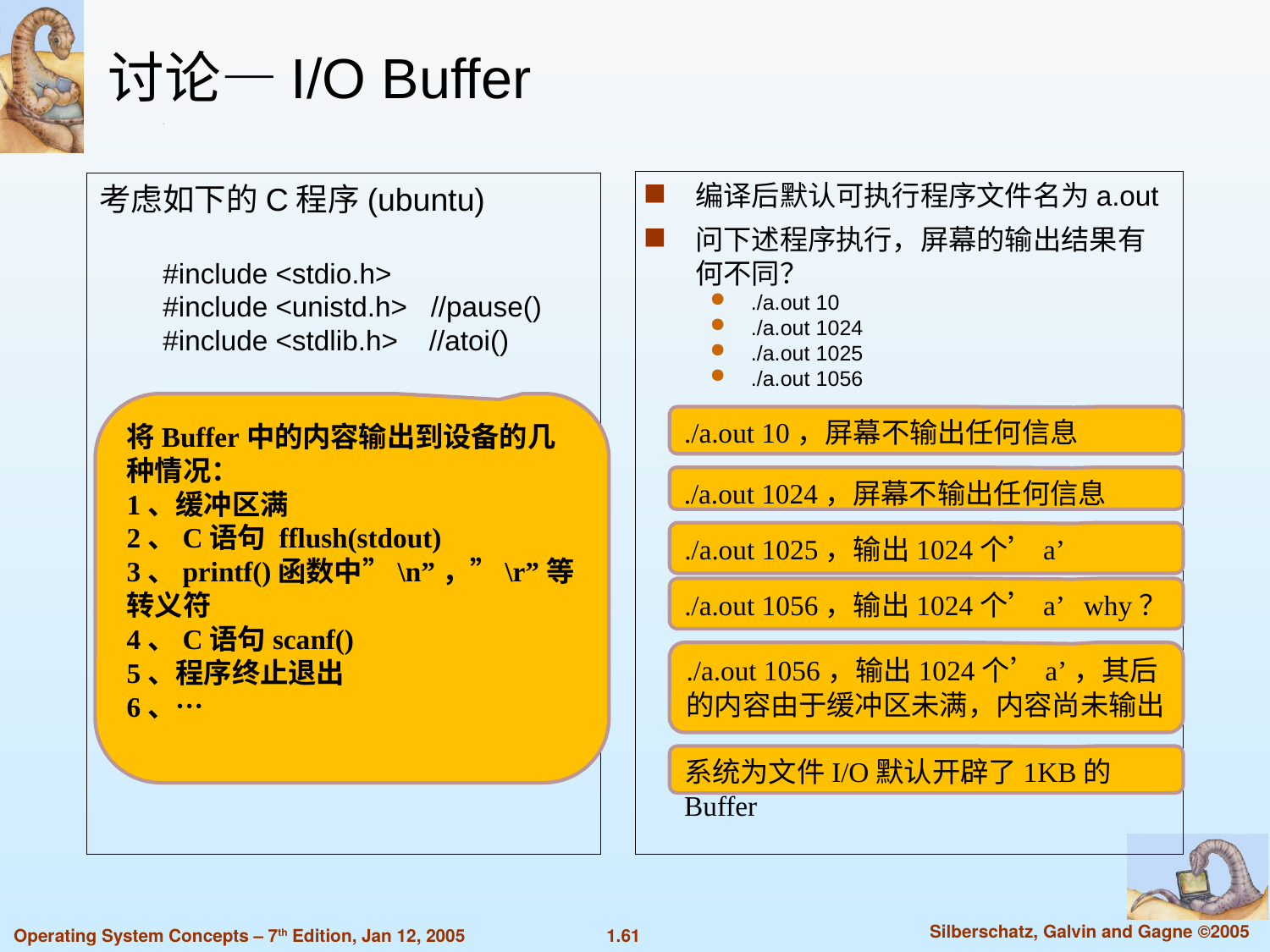

讨论—I/O Buffer
编译后默认可执行程序文件名为a.out
问下述程序执行，屏幕的输出结果有何不同？
./a.out 10
./a.out 1024
./a.out 1025
./a.out 1056

考虑如下的C程序(ubuntu)

#include <stdio.h>
#include <unistd.h>   //pause()
#include <stdlib.h>    //atoi()

int main(int argc, char *argv[])
{
     int loopCount=10;
     if (argc>=2)
          loopCount=atoi(argv[1]);
     for (int i=1; i<=loopCount;i++)
          printf(“a”);
      //pause();   //暂停程序执行
      for (;;);       //防止程序退出
      return 0;
}
将Buffer中的内容输出到设备的几种情况：
1、缓冲区满
2、C语句 fflush(stdout)
3、printf()函数中”\n”，”\r”等转义符
4、C语句scanf()
5、程序终止退出
6、…
./a.out 10，屏幕不输出任何信息
./a.out 1024，屏幕不输出任何信息
./a.out 1025，输出1024个’a’
./a.out 1056，输出1024个’a’   why？
./a.out 1056，输出1024个’a’，其后的内容由于缓冲区未满，内容尚未输出
系统为文件I/O默认开辟了1KB的Buffer